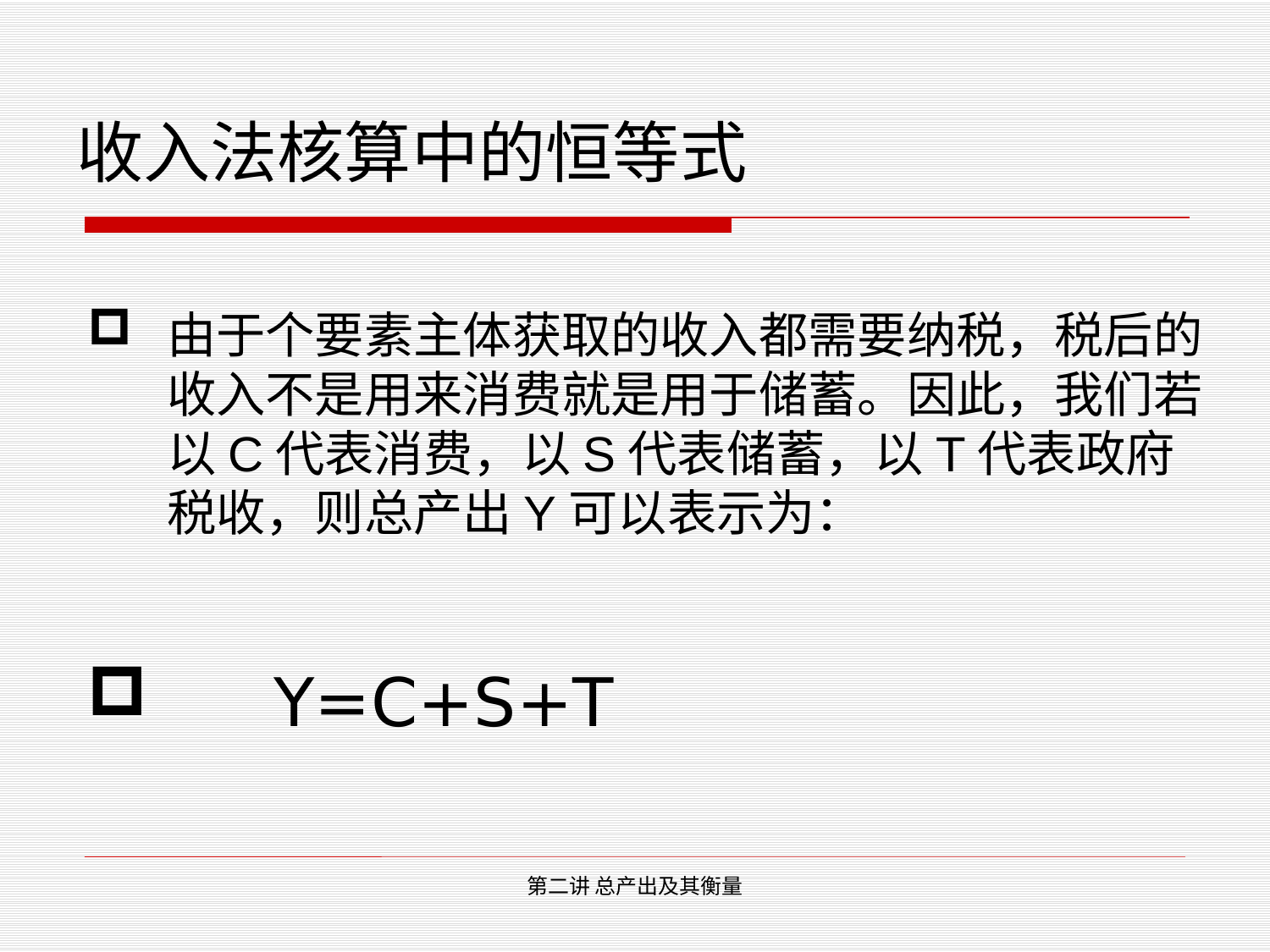

# 收入法核算中的恒等式
由于个要素主体获取的收入都需要纳税，税后的收入不是用来消费就是用于储蓄。因此，我们若以C代表消费，以S代表储蓄，以T代表政府税收，则总产出Y可以表示为：

     Y=C+S+T
第二讲 总产出及其衡量